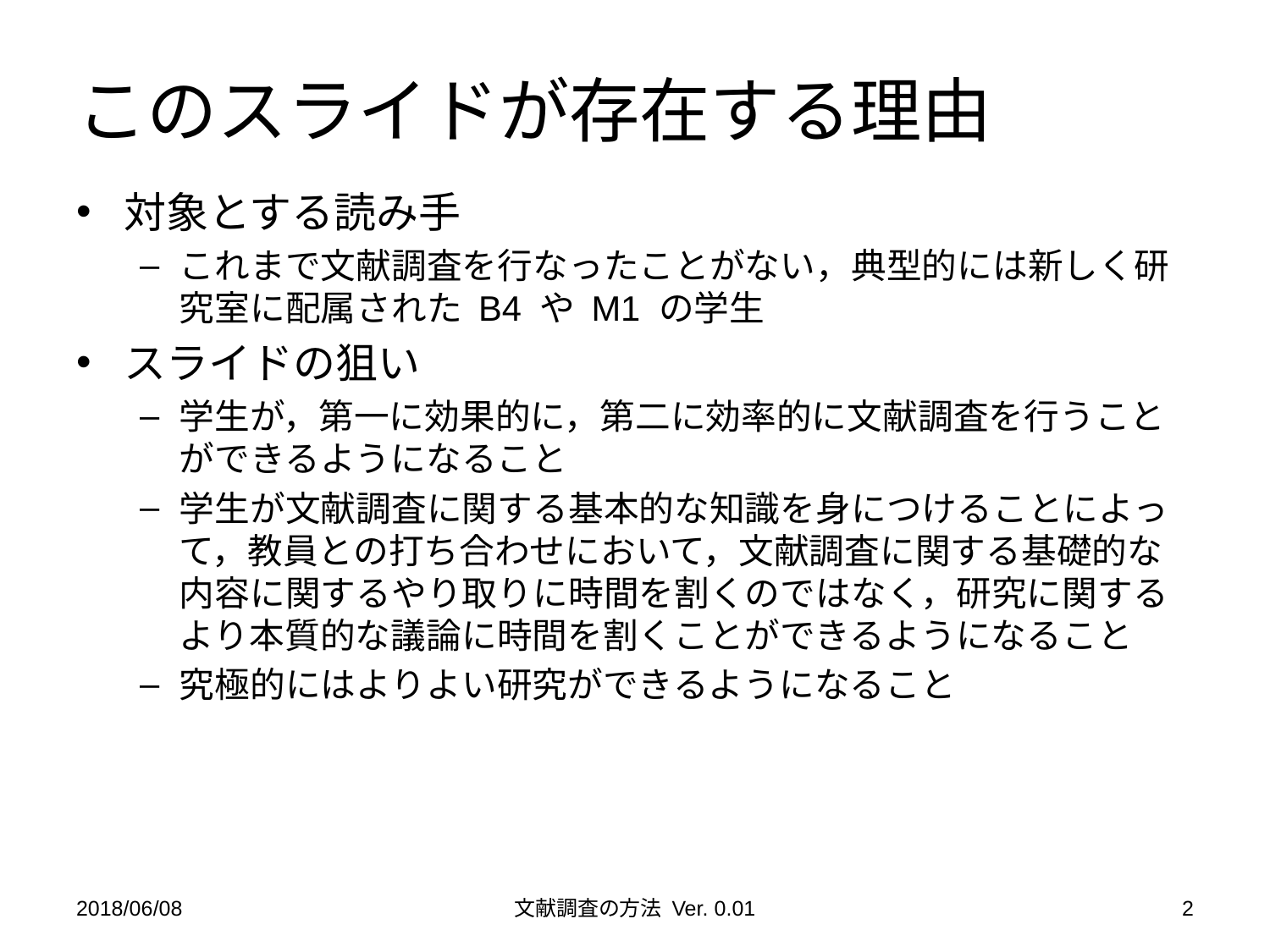

# このスライドが存在する理由
対象とする読み手
これまで文献調査を行なったことがない，典型的には新しく研究室に配属された B4 や M1 の学生
スライドの狙い
学生が，第一に効果的に，第二に効率的に文献調査を行うことができるようになること
学生が文献調査に関する基本的な知識を身につけることによって，教員との打ち合わせにおいて，文献調査に関する基礎的な内容に関するやり取りに時間を割くのではなく，研究に関するより本質的な議論に時間を割くことができるようになること
究極的にはよりよい研究ができるようになること
2018/06/08
文献調査の方法 Ver. 0.01
2